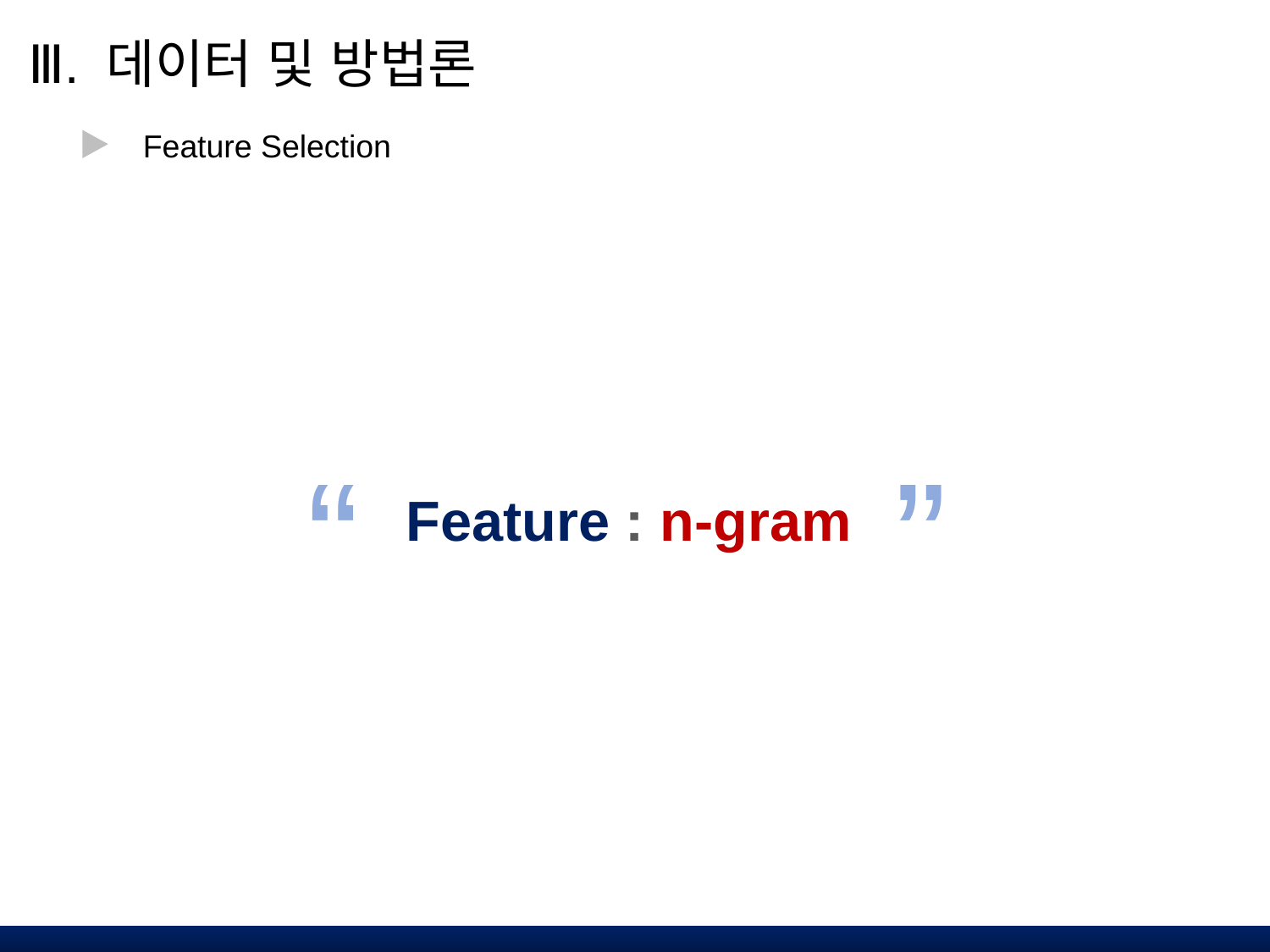

Ⅲ. 데이터 및 방법론
Feature Selection

“
”
Feature : n-gram